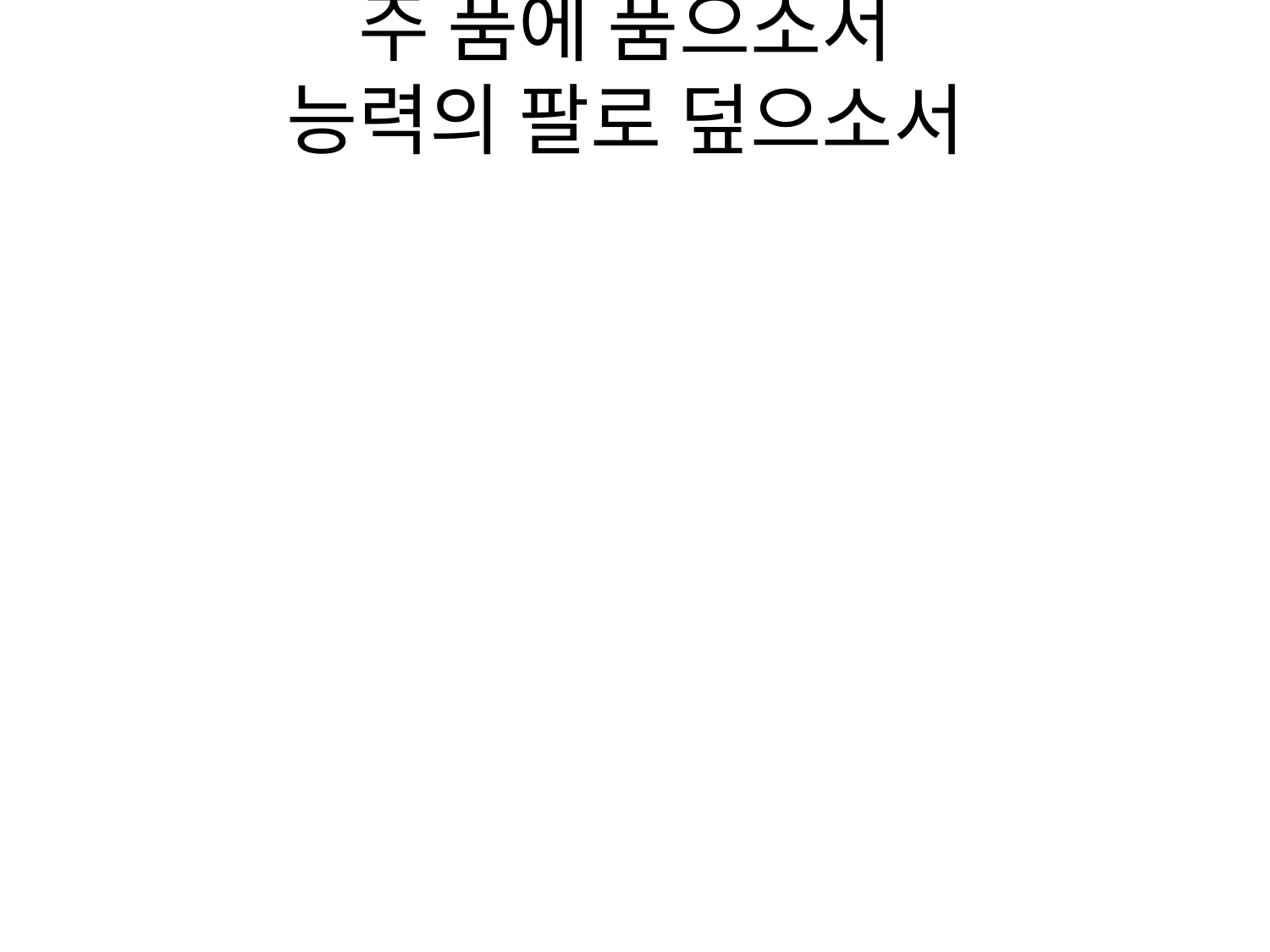

# 주 품에 품으소서
능력의 팔로 덮으소서